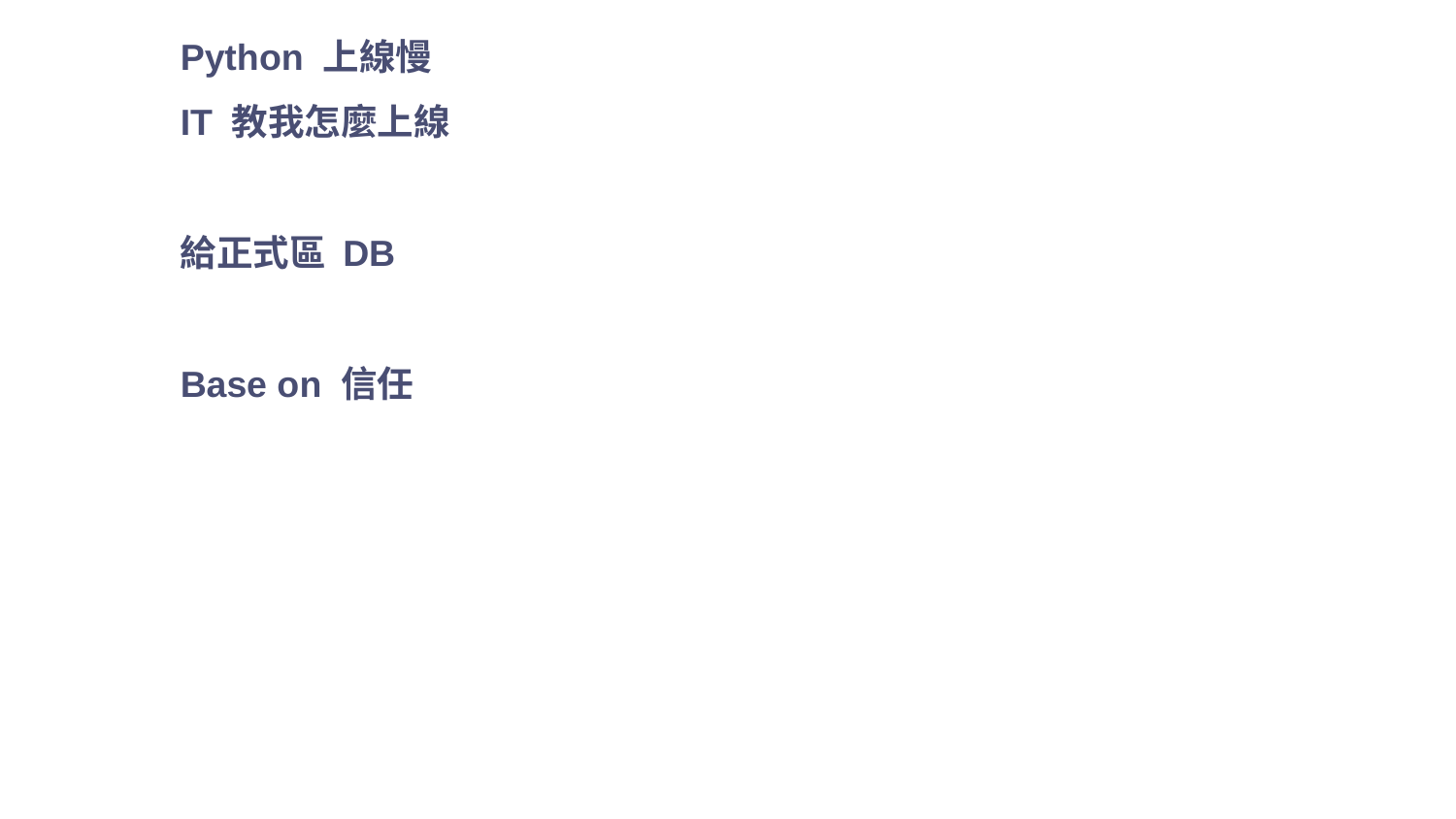

Python 上線慢
IT 教我怎麼上線

給正式區 DB

Base on 信任